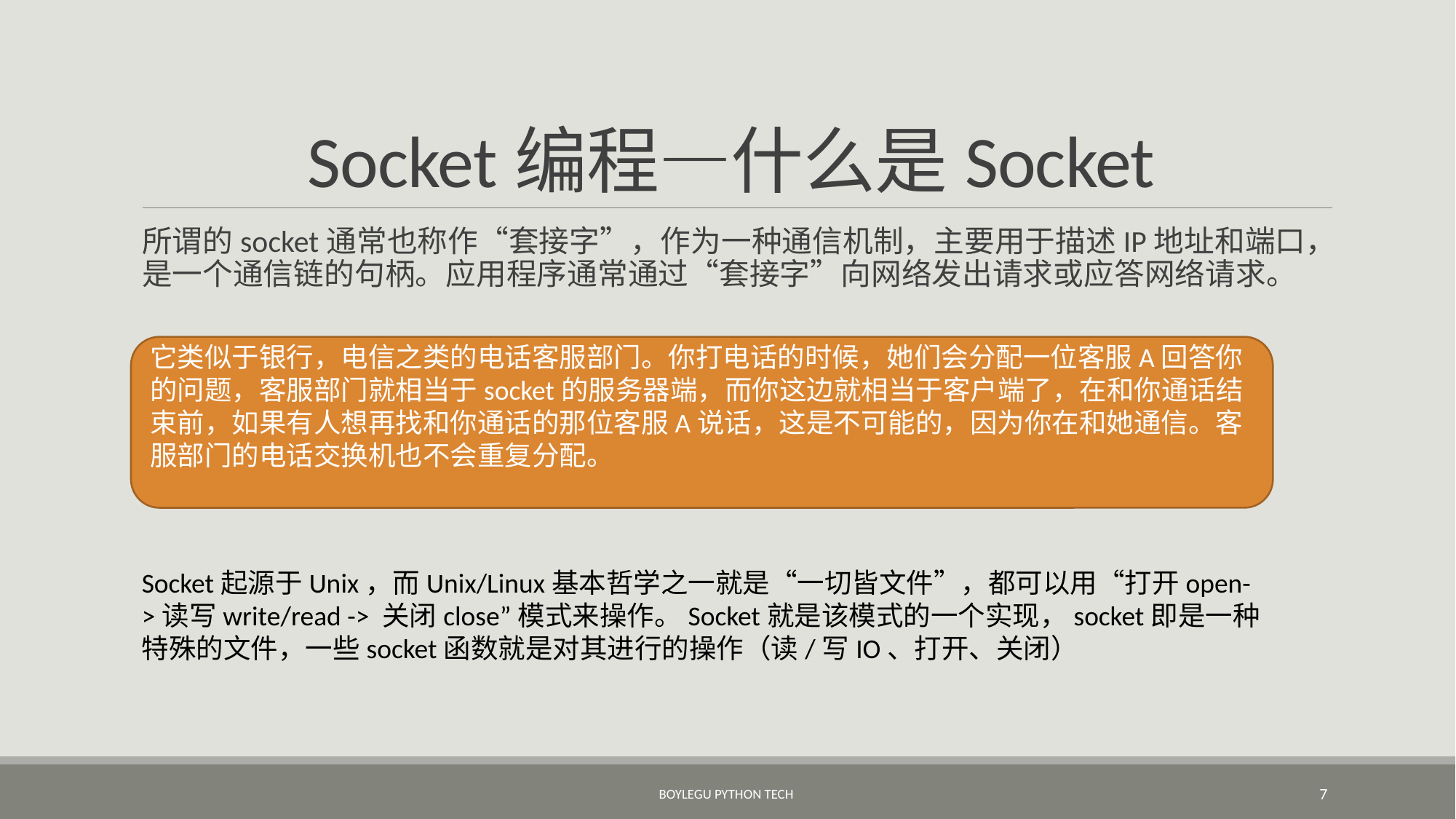

# Socket编程—什么是Socket
所谓的socket通常也称作“套接字”，作为一种通信机制，主要用于描述IP地址和端口，是一个通信链的句柄。应用程序通常通过“套接字”向网络发出请求或应答网络请求。
它类似于银行，电信之类的电话客服部门。你打电话的时候，她们会分配一位客服A回答你的问题，客服部门就相当于socket的服务器端，而你这边就相当于客户端了，在和你通话结束前，如果有人想再找和你通话的那位客服A说话，这是不可能的，因为你在和她通信。客服部门的电话交换机也不会重复分配。

Socket起源于Unix，而Unix/Linux基本哲学之一就是“一切皆文件”，都可以用“打开open->读写write/read -> 关闭close”模式来操作。Socket就是该模式的一个实现，socket即是一种特殊的文件，一些socket函数就是对其进行的操作（读/写IO、打开、关闭）
BoyleGu Python Tech
7